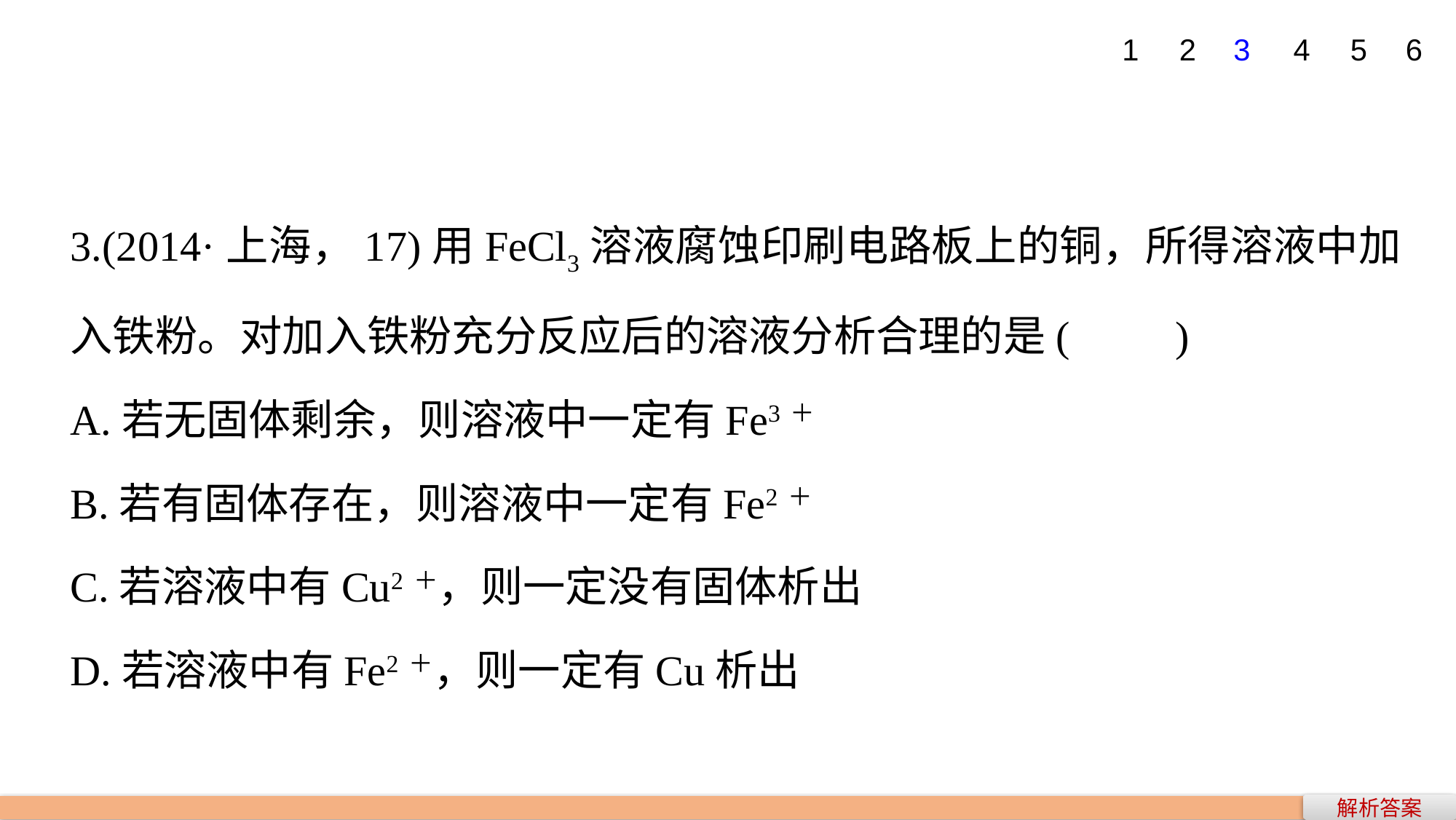

1
2
3
4
5
6
3.(2014·上海，17)用FeCl3溶液腐蚀印刷电路板上的铜，所得溶液中加入铁粉。对加入铁粉充分反应后的溶液分析合理的是(　　)
A.若无固体剩余，则溶液中一定有Fe3＋
B.若有固体存在，则溶液中一定有Fe2＋
C.若溶液中有Cu2＋，则一定没有固体析出
D.若溶液中有Fe2＋，则一定有Cu析出
解析答案